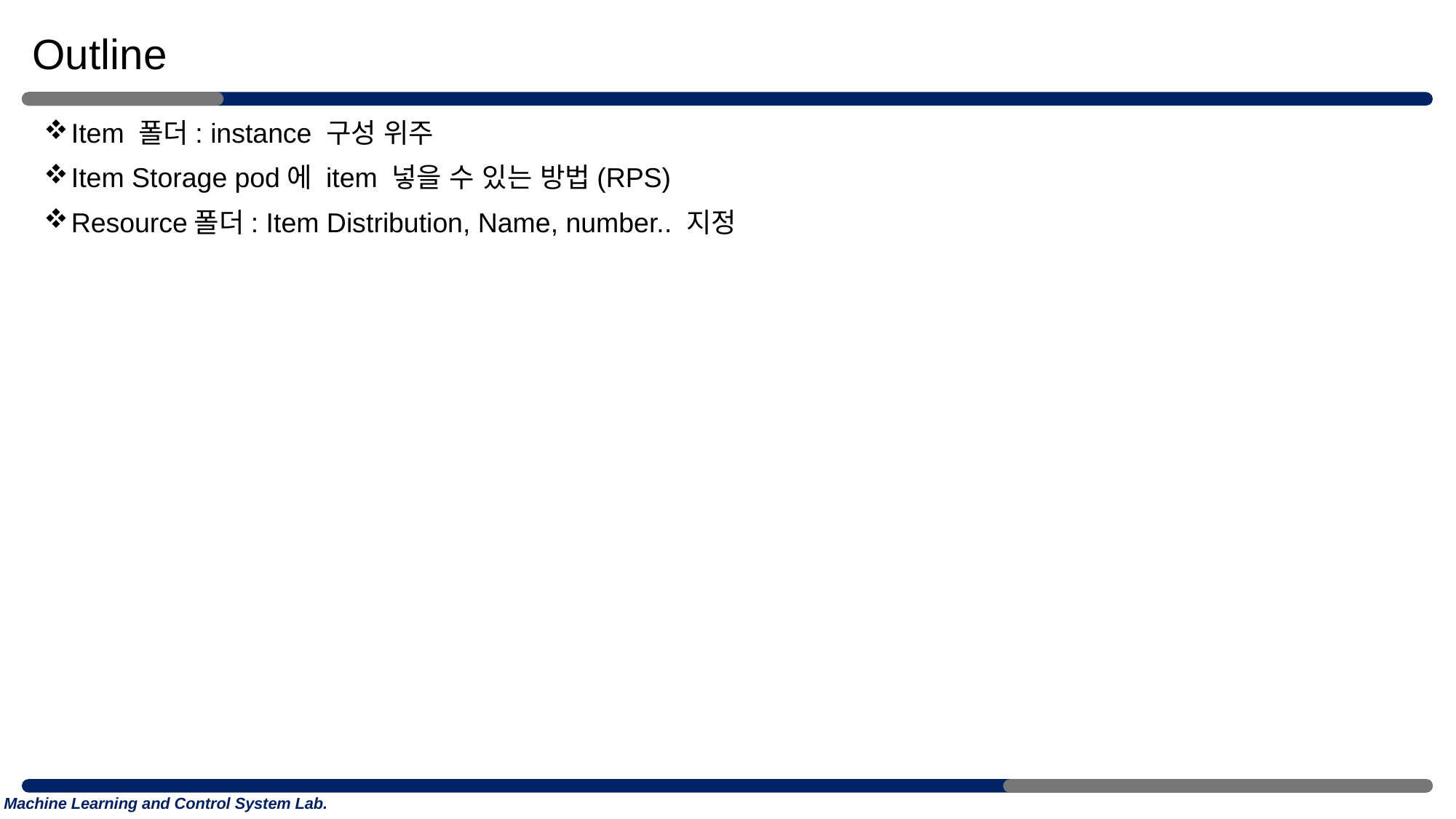

# Outline
Item 폴더: instance 구성 위주
Item Storage pod에 item 넣을 수 있는 방법(RPS)
Resource폴더: Item Distribution, Name, number.. 지정